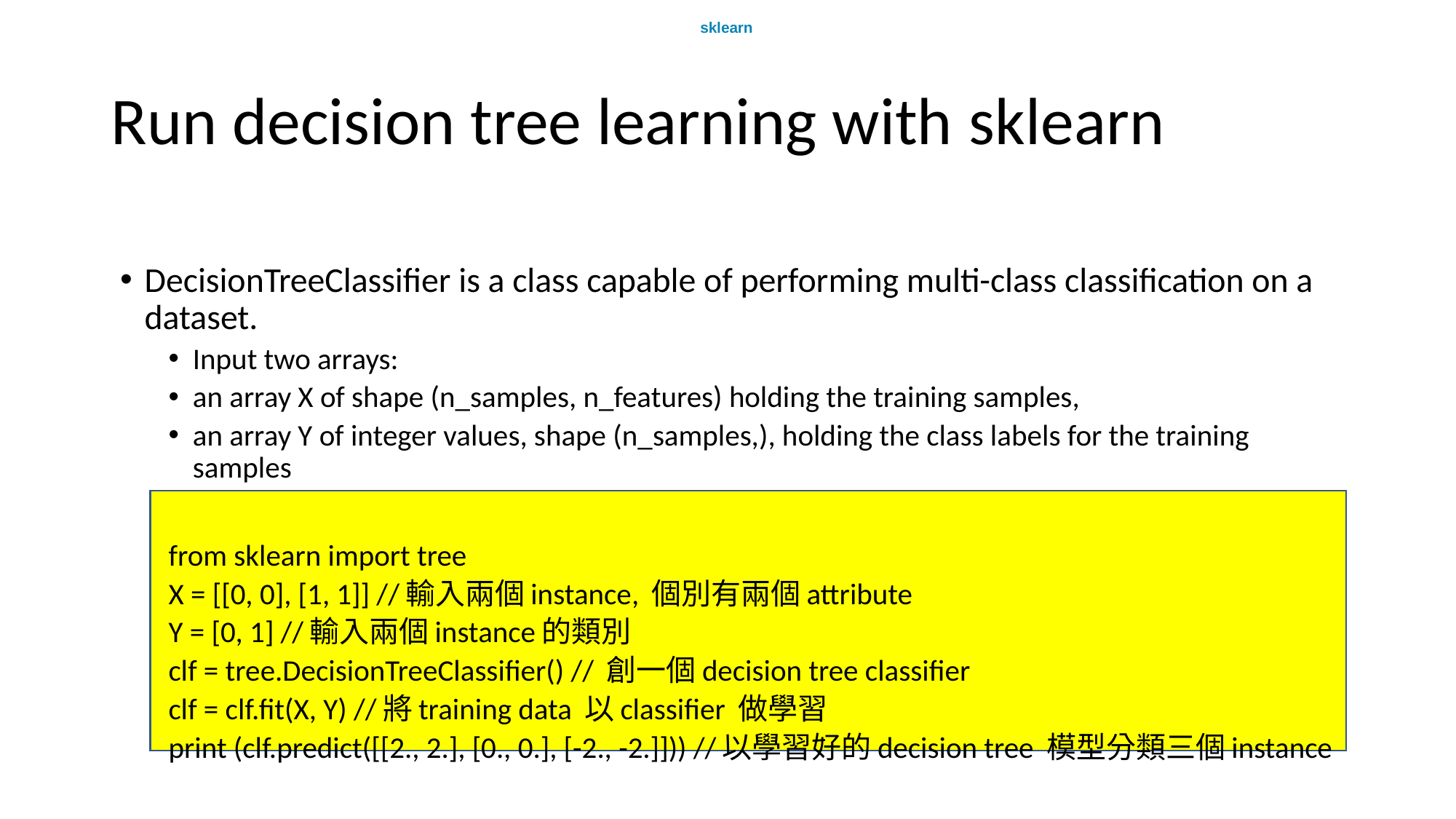

sklearn
# Run decision tree learning with sklearn
DecisionTreeClassifier is a class capable of performing multi-class classification on a dataset.
Input two arrays:
an array X of shape (n_samples, n_features) holding the training samples,
an array Y of integer values, shape (n_samples,), holding the class labels for the training samples

from sklearn import tree
X = [[0, 0], [1, 1]] //輸入兩個instance, 個別有兩個attribute
Y = [0, 1] //輸入兩個instance的類別
clf = tree.DecisionTreeClassifier() // 創一個decision tree classifier
clf = clf.fit(X, Y) //將training data 以classifier 做學習
print (clf.predict([[2., 2.], [0., 0.], [-2., -2.]])) //以學習好的decision tree 模型分類三個instance